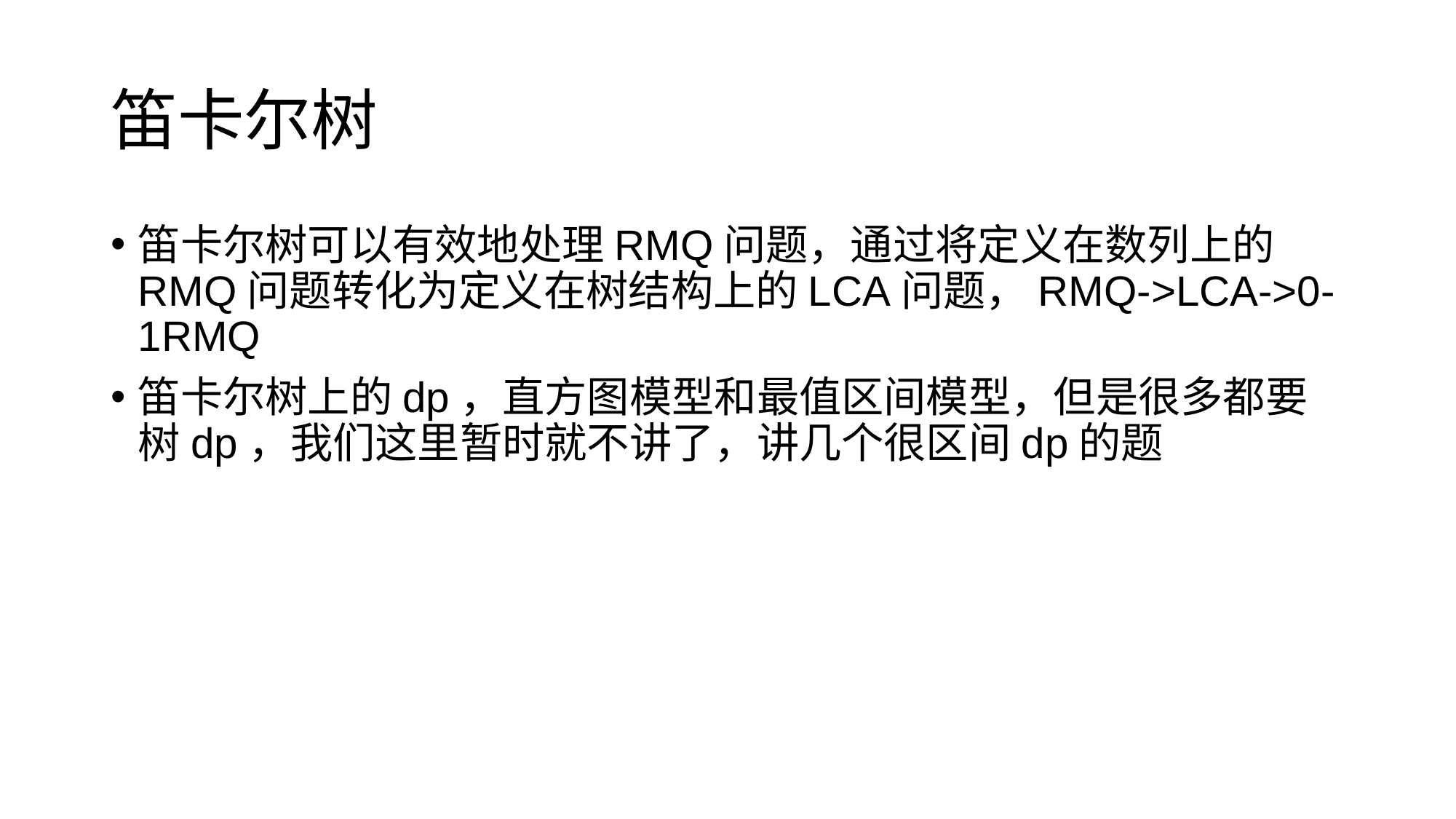

# 笛卡尔树
笛卡尔树可以有效地处理RMQ问题，通过将定义在数列上的RMQ问题转化为定义在树结构上的LCA问题，RMQ->LCA->0-1RMQ
笛卡尔树上的dp，直方图模型和最值区间模型，但是很多都要树dp，我们这里暂时就不讲了，讲几个很区间dp的题